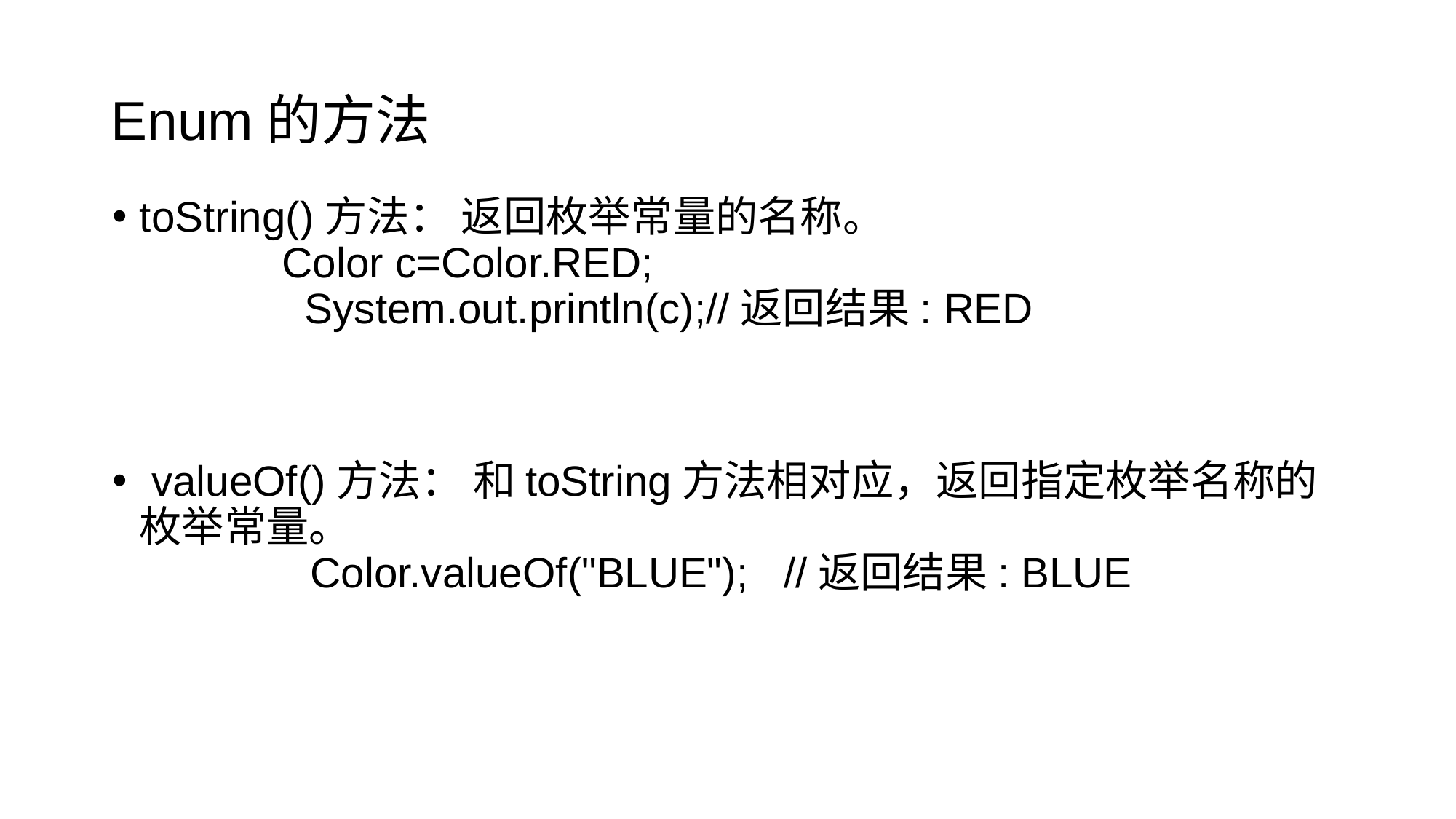

#
Enum的方法
toString()方法： 返回枚举常量的名称。
              Color c=Color.RED;
              System.out.println(c);//返回结果: RED

 valueOf()方法： 和toString方法相对应，返回指定枚举名称的枚举常量。
                 Color.valueOf("BLUE");   //返回结果: BLUE